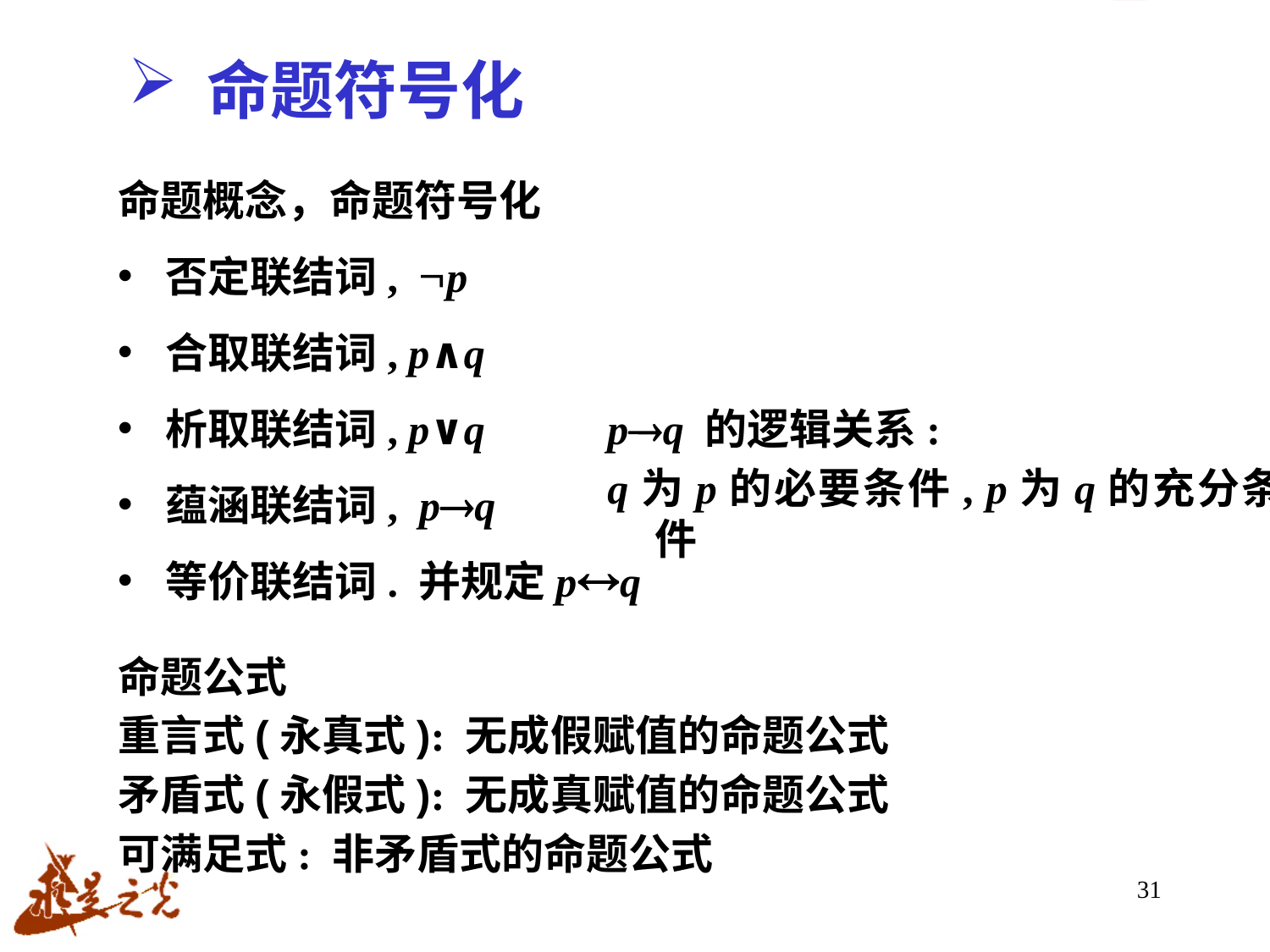

# 命题符号化
命题概念，命题符号化
否定联结词,  ¬p
合取联结词, p∧q
析取联结词, p∨q
蕴涵联结词,  p→q
等价联结词. 并规定p↔q

p→q 的逻辑关系:
q为p的必要条件, p为q的充分条件

命题公式
重言式(永真式): 无成假赋值的命题公式
矛盾式(永假式): 无成真赋值的命题公式
可满足式: 非矛盾式的命题公式

31